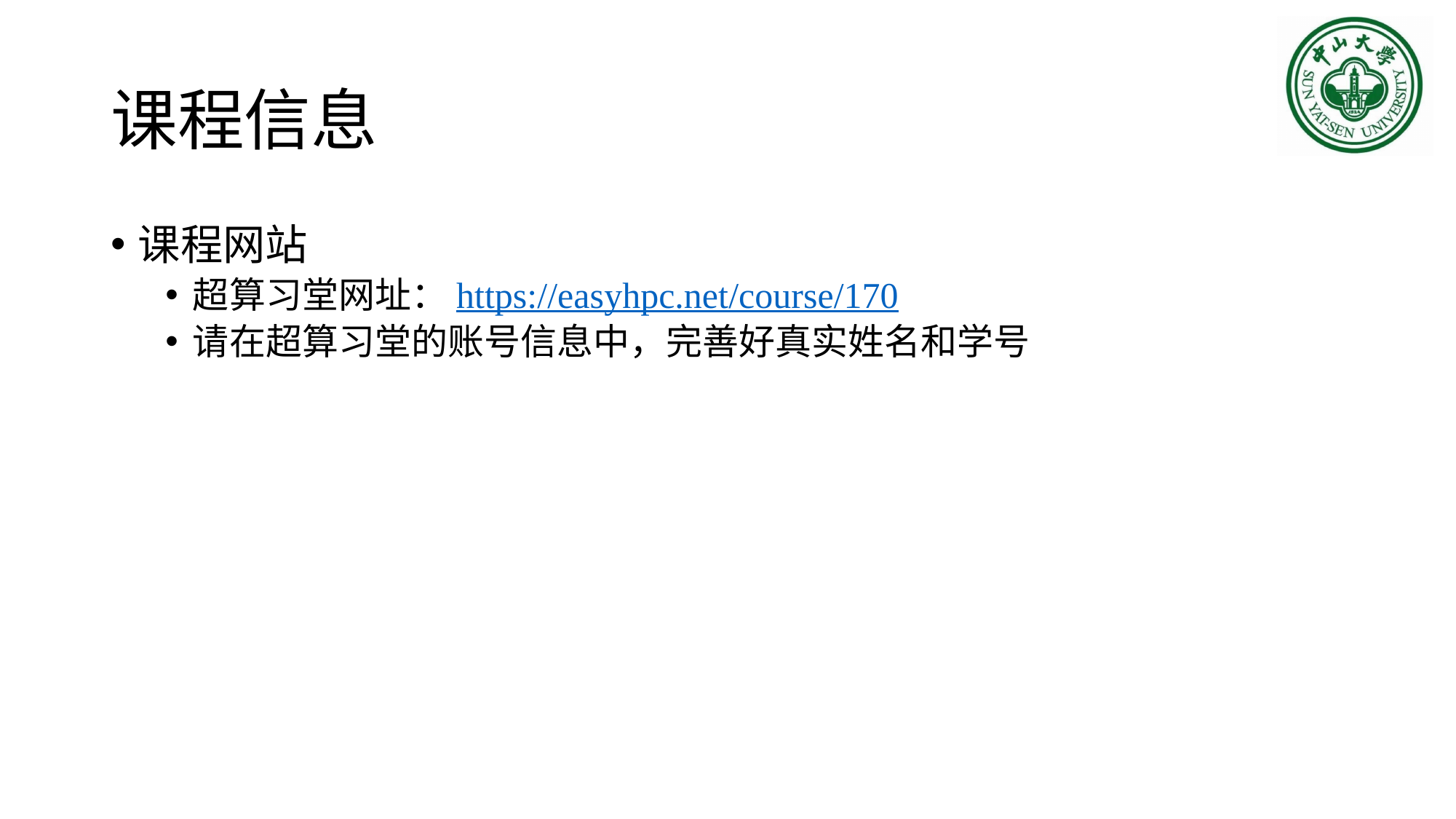

# 课程信息
课程网站
超算习堂网址：https://easyhpc.net/course/170
请在超算习堂的账号信息中，完善好真实姓名和学号